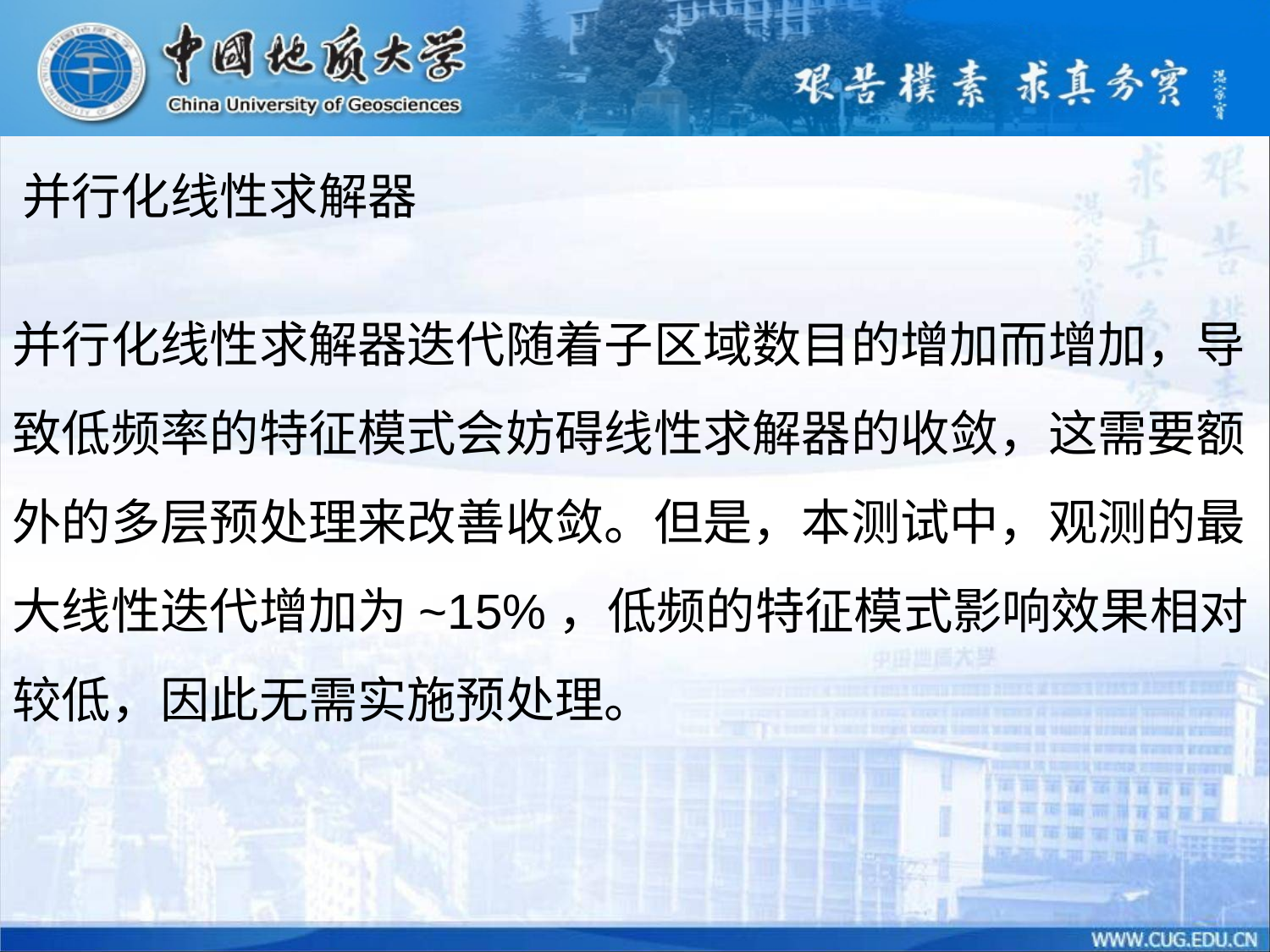

并行化线性求解器
并行化线性求解器迭代随着子区域数目的增加而增加，导致低频率的特征模式会妨碍线性求解器的收敛，这需要额外的多层预处理来改善收敛。但是，本测试中，观测的最大线性迭代增加为~15%，低频的特征模式影响效果相对较低，因此无需实施预处理。